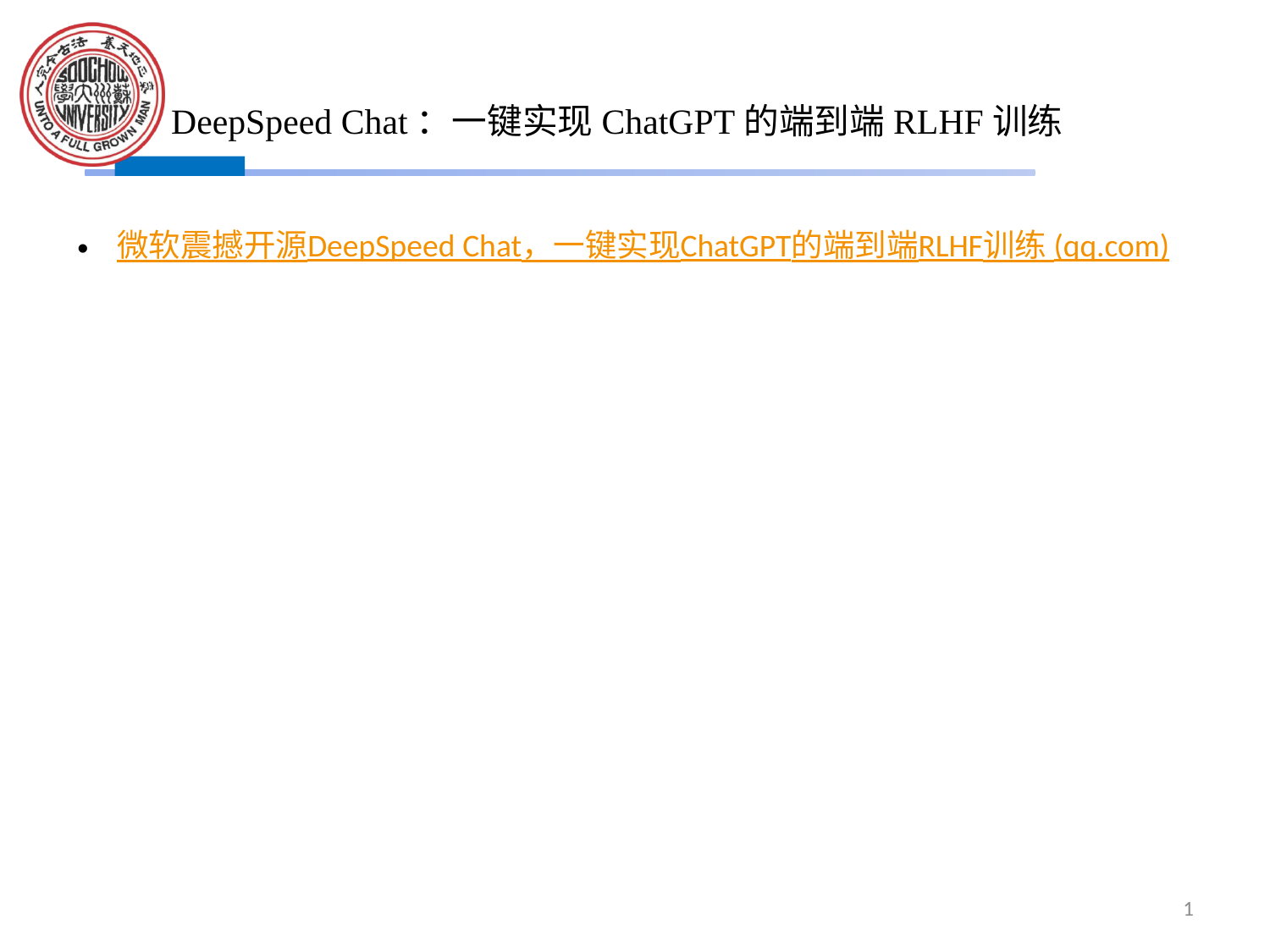

# DeepSpeed Chat：一键实现ChatGPT的端到端RLHF训练
微软震撼开源DeepSpeed Chat，一键实现ChatGPT的端到端RLHF训练 (qq.com)
1